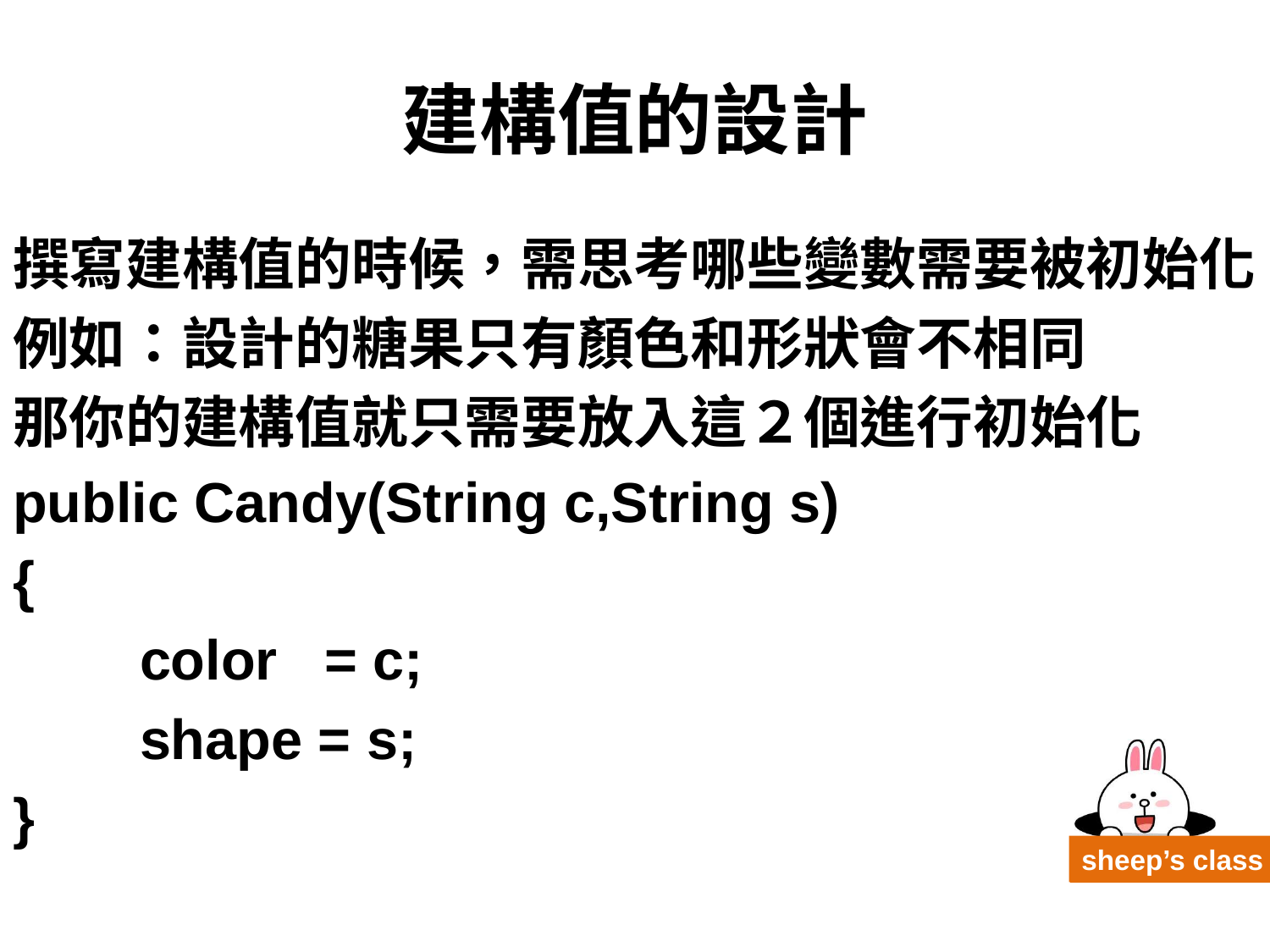

# 建構值的設計
撰寫建構值的時候，需思考哪些變數需要被初始化
例如：設計的糖果只有顏色和形狀會不相同
那你的建構值就只需要放入這２個進行初始化
public Candy(String c,String s)
{
	color   = c;
	shape = s;
}